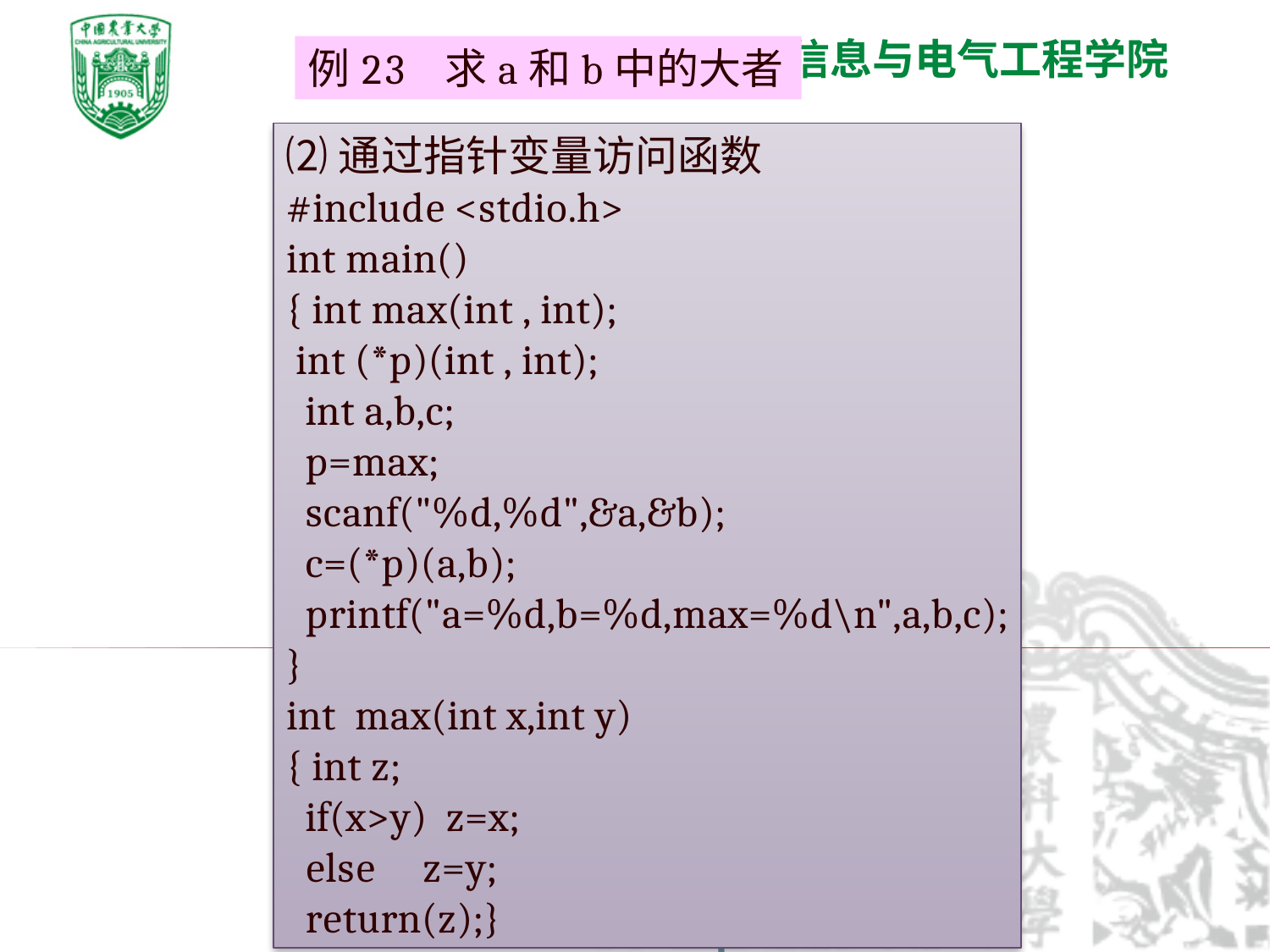

例23   求a和b中的大者
⑵通过指针变量访问函数
#include <stdio.h>
int main()
{ int max(int , int);
 int (*p)(int , int);
  int a,b,c;
  p=max;
  scanf("%d,%d",&a,&b);
  c=(*p)(a,b);
  printf("a=%d,b=%d,max=%d\n",a,b,c);
}
int  max(int x,int y)
{ int z;
  if(x>y)  z=x;
  else     z=y;
  return(z);}